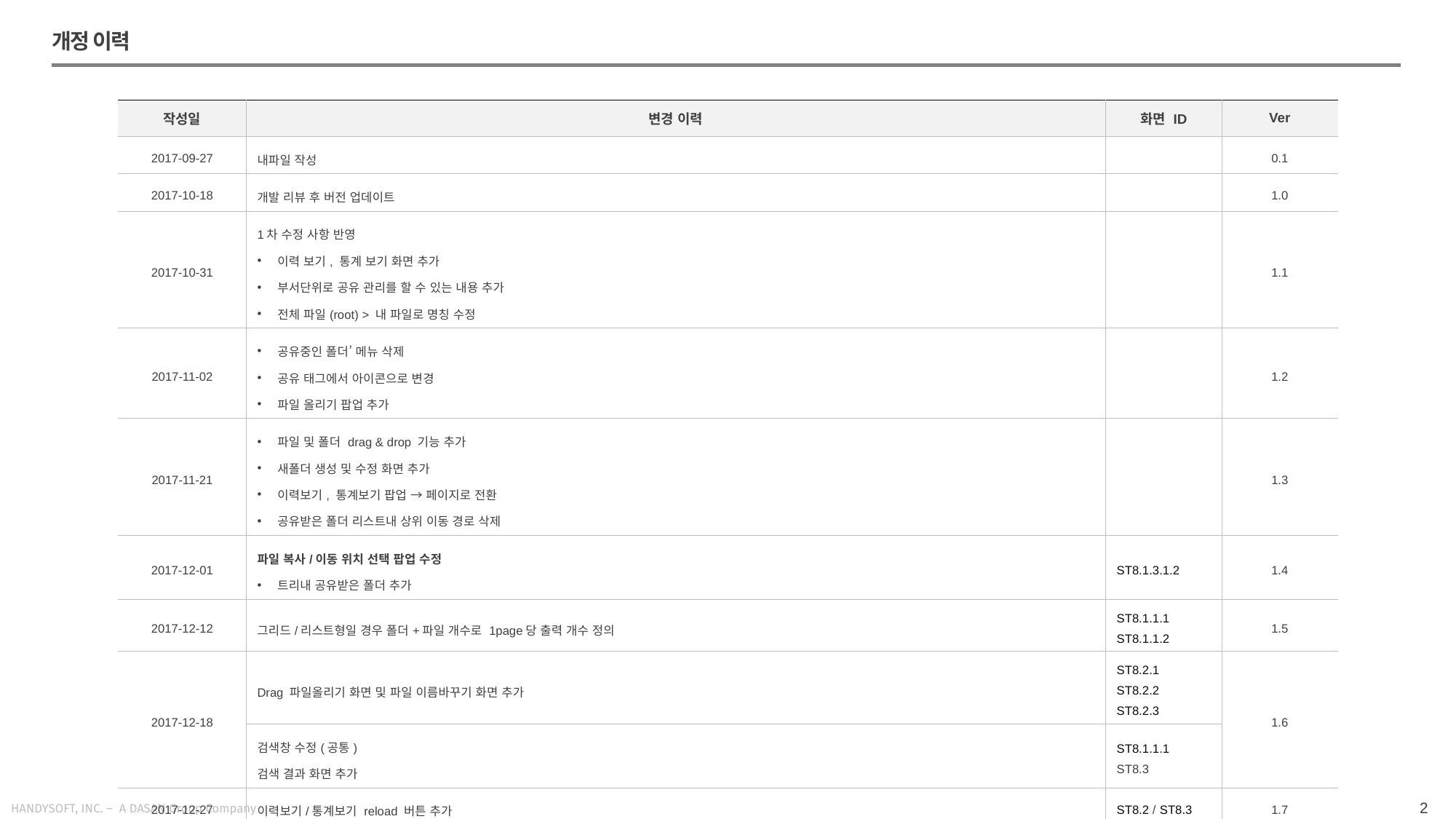

개정 이력
| 작성일 | 변경 이력 | 화면 ID | Ver |
| --- | --- | --- | --- |
| 2017-09-27 | 내파일 작성 |  | 0.1 |
| 2017-10-18 | 개발 리뷰 후 버전 업데이트 |  | 1.0 |
| 2017-10-31 | 1차 수정 사항 반영 이력 보기, 통계 보기 화면 추가 부서단위로 공유 관리를 할 수 있는 내용 추가 전체 파일(root) > 내 파일로 명칭 수정 |  | 1.1 |
| 2017-11-02 | 공유중인 폴더’ 메뉴 삭제 공유 태그에서 아이콘으로 변경 파일 올리기 팝업 추가 |  | 1.2 |
| 2017-11-21 | 파일 및 폴더 drag & drop 기능 추가 새폴더 생성 및 수정 화면 추가 이력보기, 통계보기 팝업 → 페이지로 전환 공유받은 폴더 리스트내 상위 이동 경로 삭제 |  | 1.3 |
| 2017-12-01 | 파일 복사/이동 위치 선택 팝업 수정 트리내 공유받은 폴더 추가 | ST8.1.3.1.2 | 1.4 |
| 2017-12-12 | 그리드/리스트형일 경우 폴더+파일 개수로 1page당 출력 개수 정의 | ST8.1.1.1 ST8.1.1.2 | 1.5 |
| 2017-12-18 | Drag 파일올리기 화면 및 파일 이름바꾸기 화면 추가 | ST8.2.1 ST8.2.2 ST8.2.3 | 1.6 |
|  | 검색창 수정(공통) 검색 결과 화면 추가 | ST8.1.1.1 ST8.3 |  |
| 2017-12-27 | 이력보기/통계보기 reload 버튼 추가 | ST8.2 / ST8.3 | 1.7 |